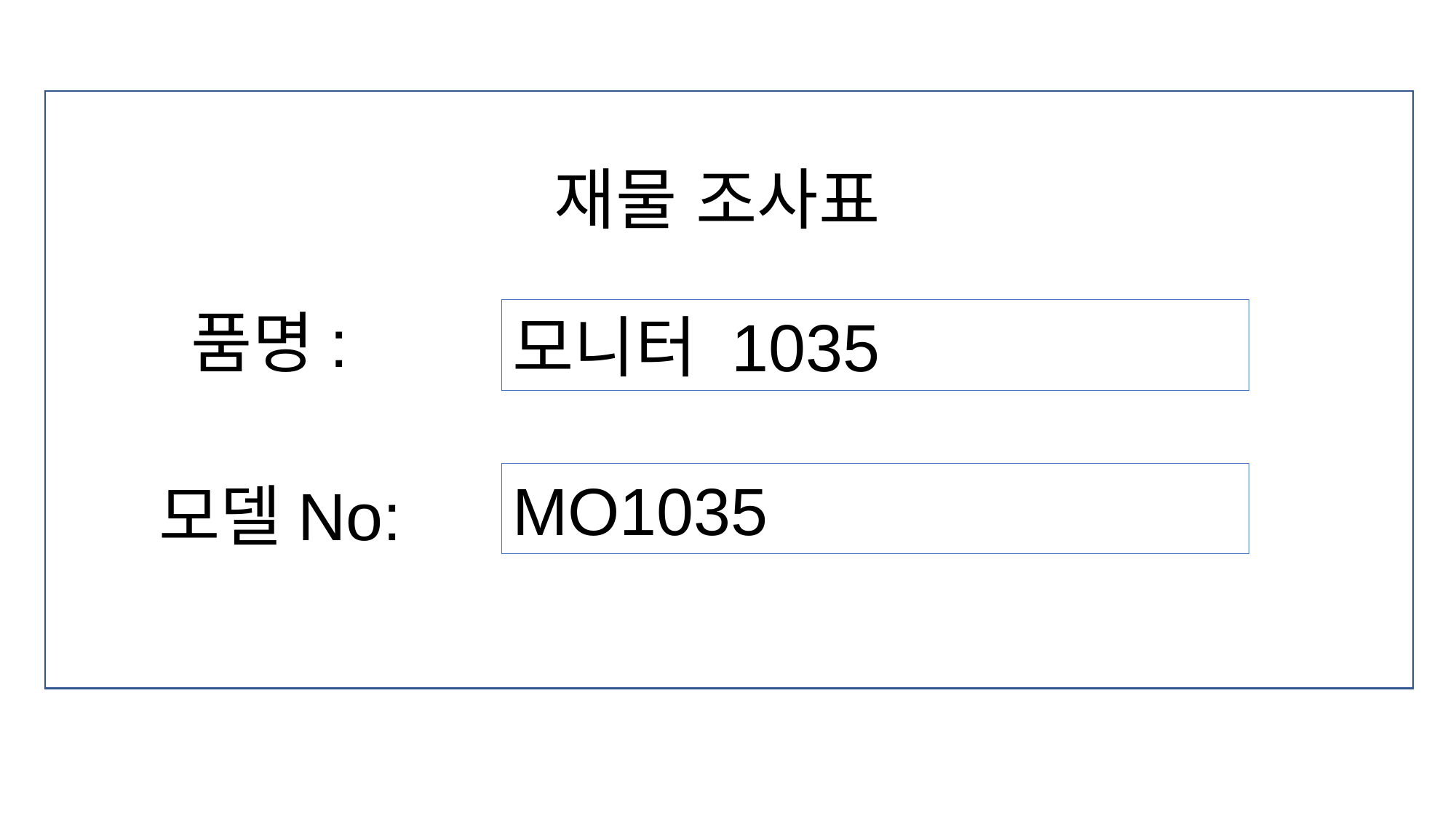

재물 조사표
품명:
모니터 1035
MO1035
모델No: